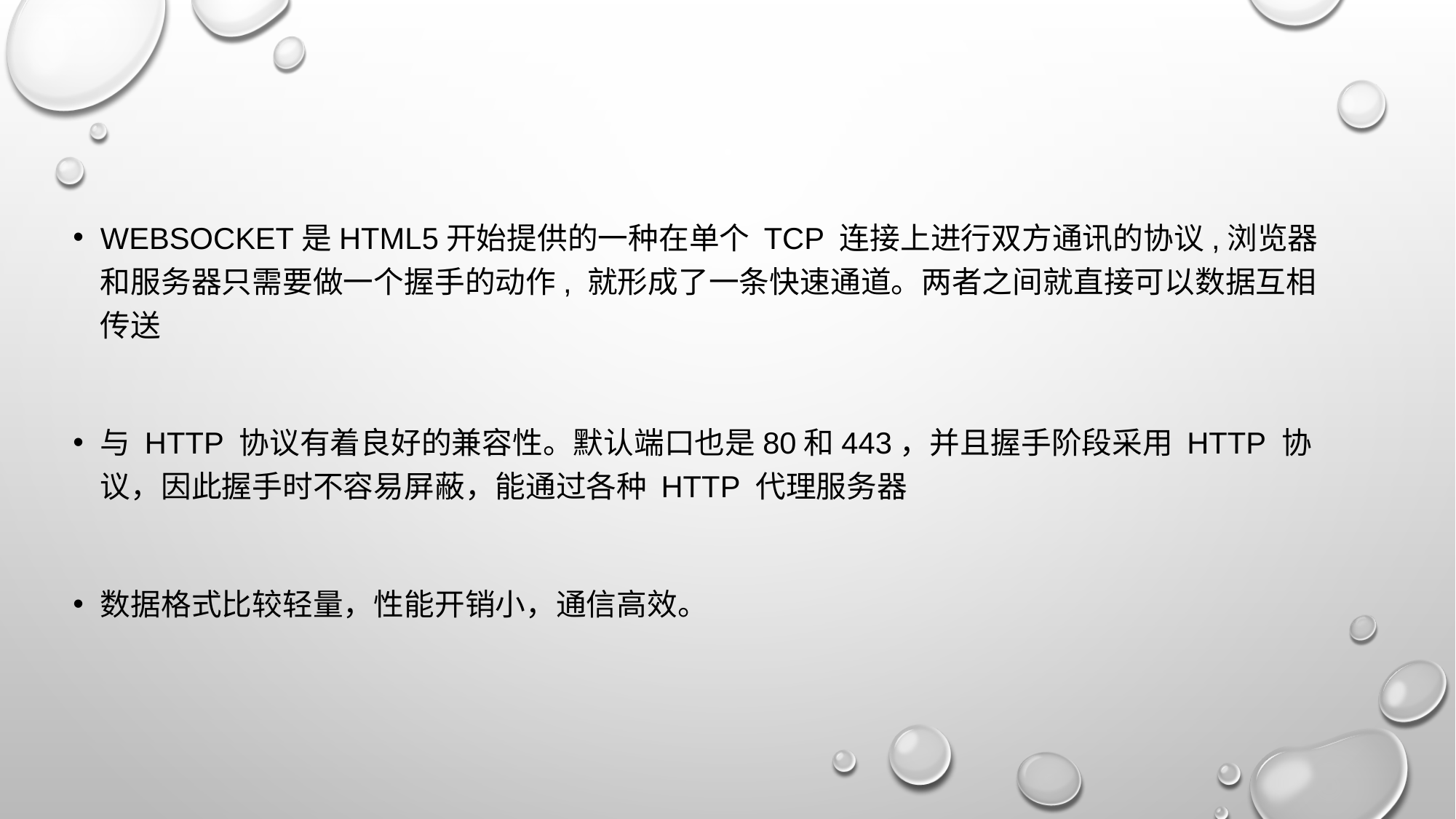

WebSocket是HTML5开始提供的一种在单个 TCP 连接上进行双方通讯的协议,浏览器和服务器只需要做一个握手的动作, 就形成了一条快速通道。两者之间就直接可以数据互相传送

与 HTTP 协议有着良好的兼容性。默认端口也是80和443，并且握手阶段采用 HTTP 协议，因此握手时不容易屏蔽，能通过各种 HTTP 代理服务器

数据格式比较轻量，性能开销小，通信高效。